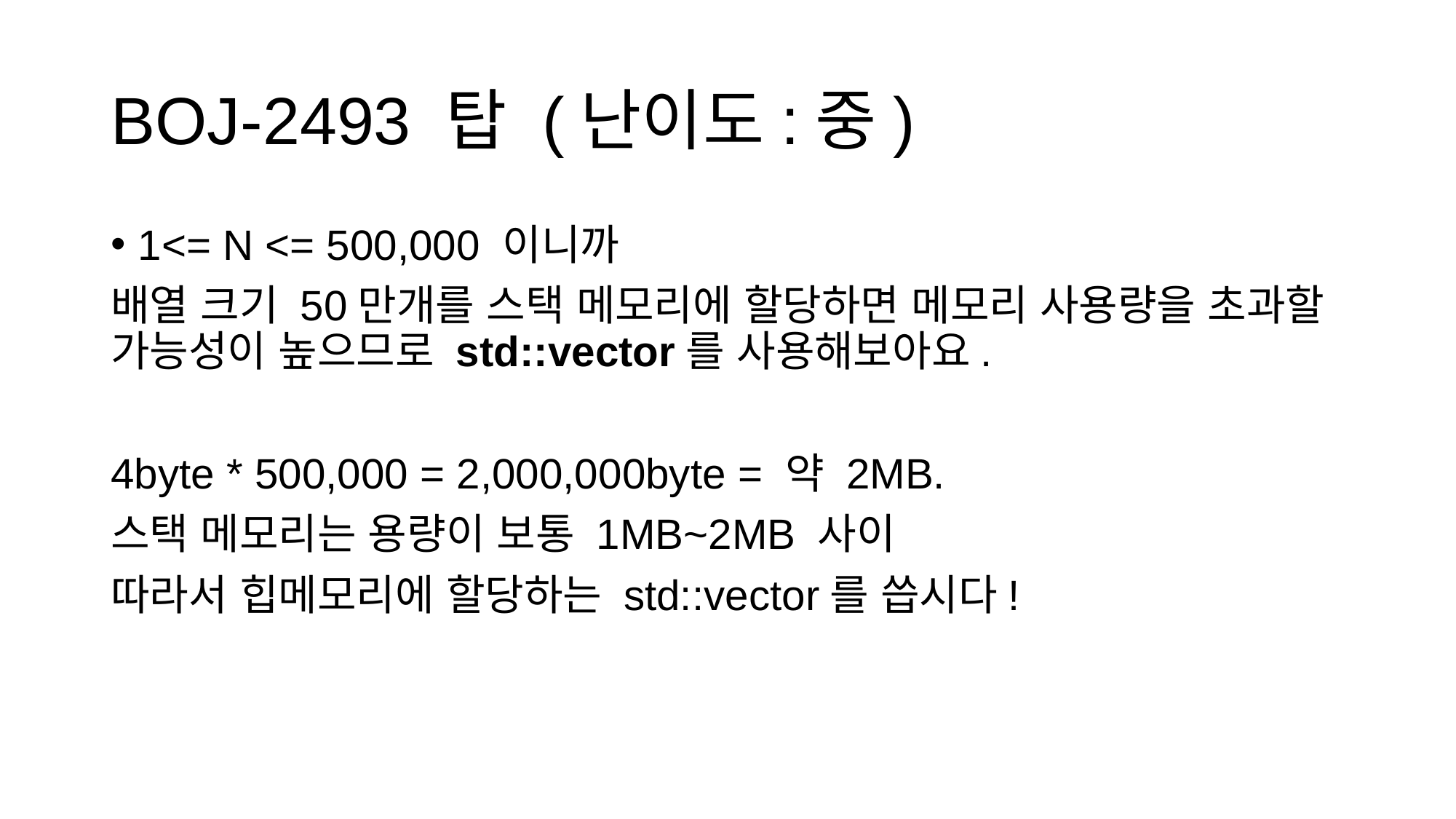

# BOJ-2493 탑 (난이도:중)
1<= N <= 500,000 이니까
배열 크기 50만개를 스택 메모리에 할당하면 메모리 사용량을 초과할 가능성이 높으므로 std::vector를 사용해보아요.

4byte * 500,000 = 2,000,000byte = 약 2MB.
스택 메모리는 용량이 보통 1MB~2MB 사이
따라서 힙메모리에 할당하는 std::vector를 씁시다!